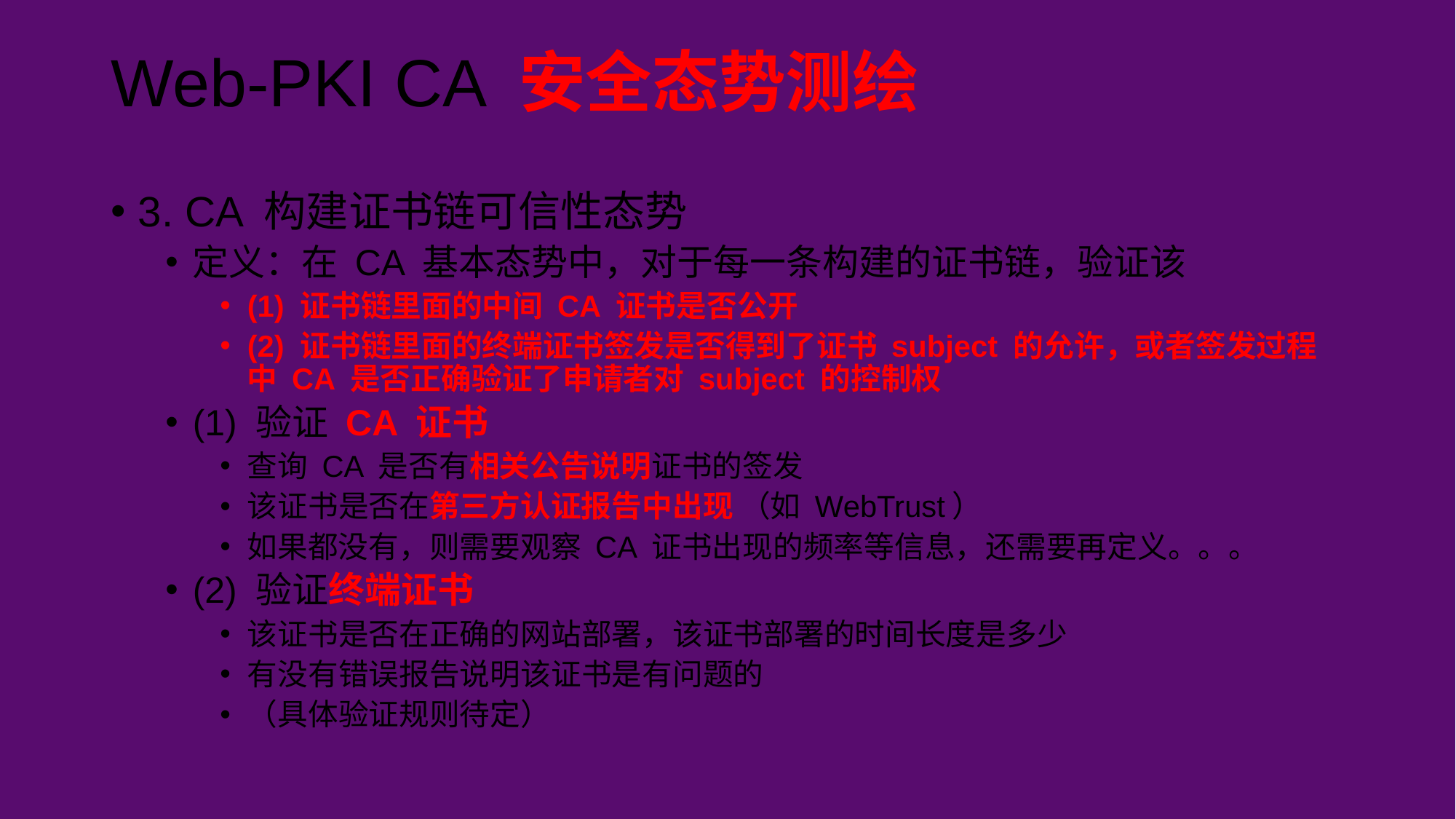

# Web-PKI CA 安全态势测绘
3. CA 构建证书链可信性态势
定义：在 CA 基本态势中，对于每一条构建的证书链，验证该
(1) 证书链里面的中间 CA 证书是否公开
(2) 证书链里面的终端证书签发是否得到了证书 subject 的允许，或者签发过程中 CA 是否正确验证了申请者对 subject 的控制权
(1) 验证 CA 证书
查询 CA 是否有相关公告说明证书的签发
该证书是否在第三方认证报告中出现 （如 WebTrust）
如果都没有，则需要观察 CA 证书出现的频率等信息，还需要再定义。。。
(2) 验证终端证书
该证书是否在正确的网站部署，该证书部署的时间长度是多少
有没有错误报告说明该证书是有问题的
（具体验证规则待定）